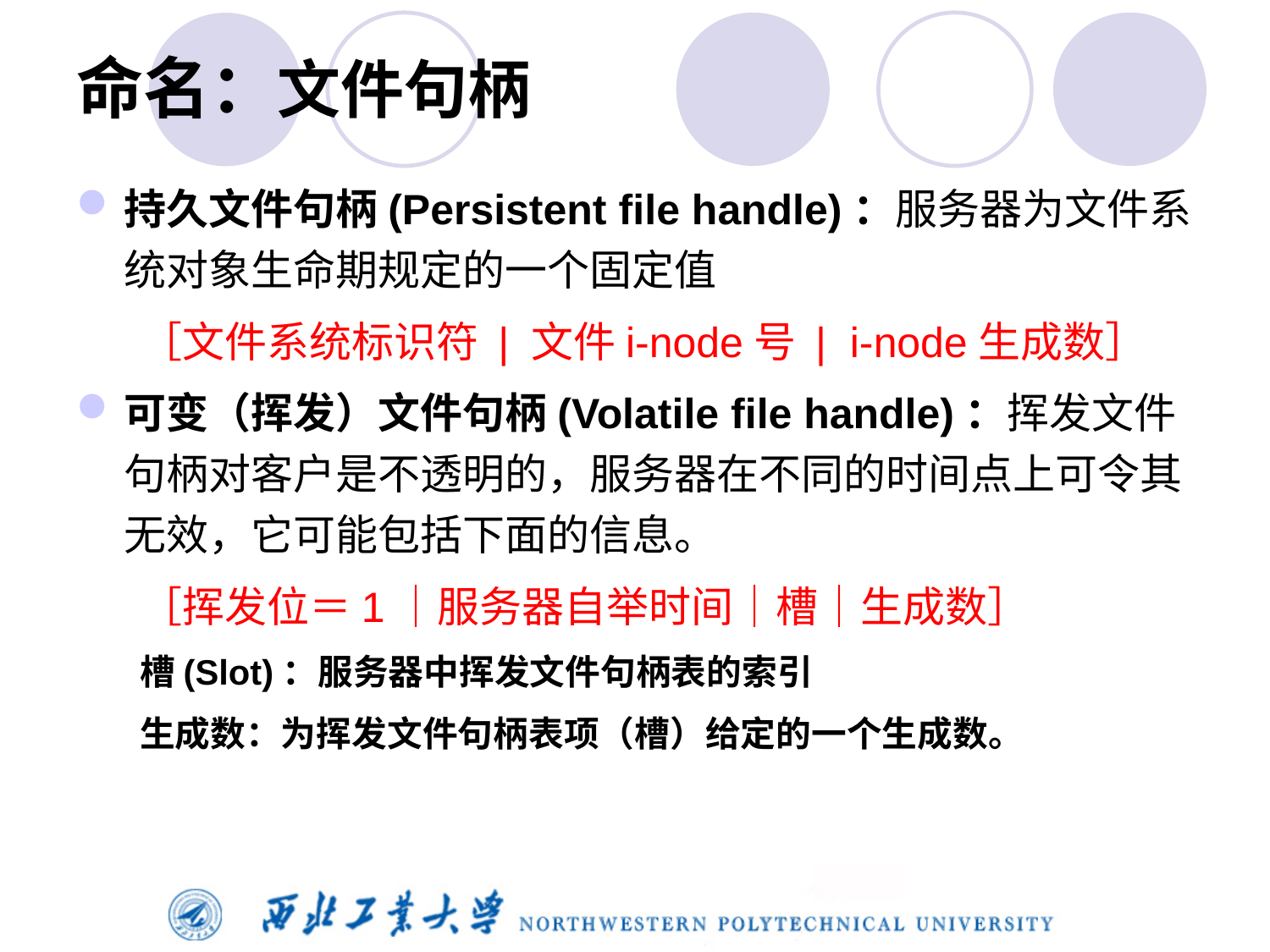

# 命名：文件句柄
持久文件句柄(Persistent file handle)：服务器为文件系统对象生命期规定的一个固定值
［文件系统标识符 | 文件i-node号 |  i-node生成数］
可变（挥发）文件句柄(Volatile file handle)：挥发文件句柄对客户是不透明的，服务器在不同的时间点上可令其无效，它可能包括下面的信息。
［挥发位＝1｜服务器自举时间｜槽｜生成数］
槽(Slot)：服务器中挥发文件句柄表的索引
生成数：为挥发文件句柄表项（槽）给定的一个生成数。